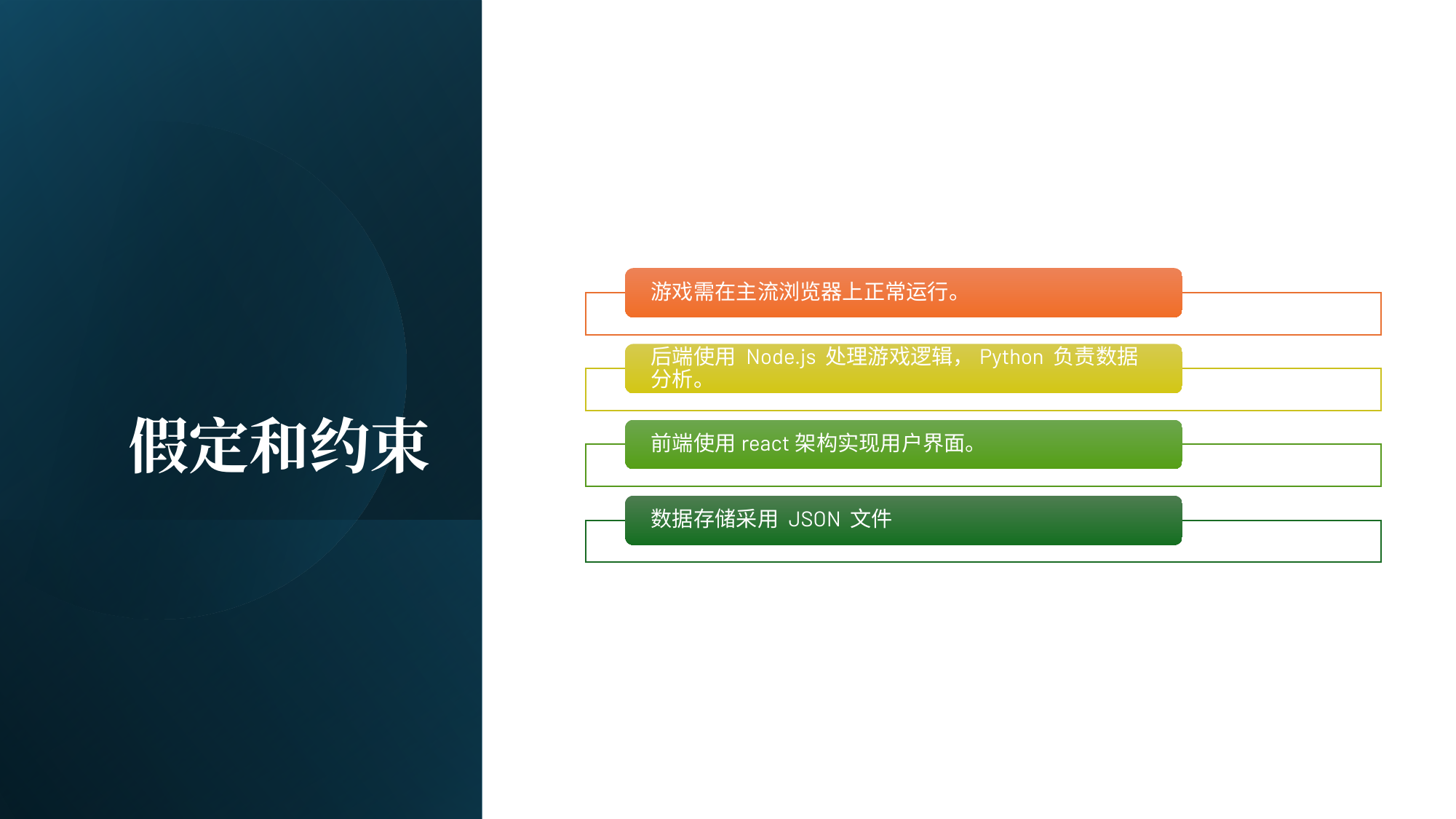

游戏需在主流浏览器上正常运行。
后端使用 Node.js 处理游戏逻辑，Python 负责数据分析。
前端使用react架构实现用户界面。
数据存储采用 JSON 文件

# 假定和约束